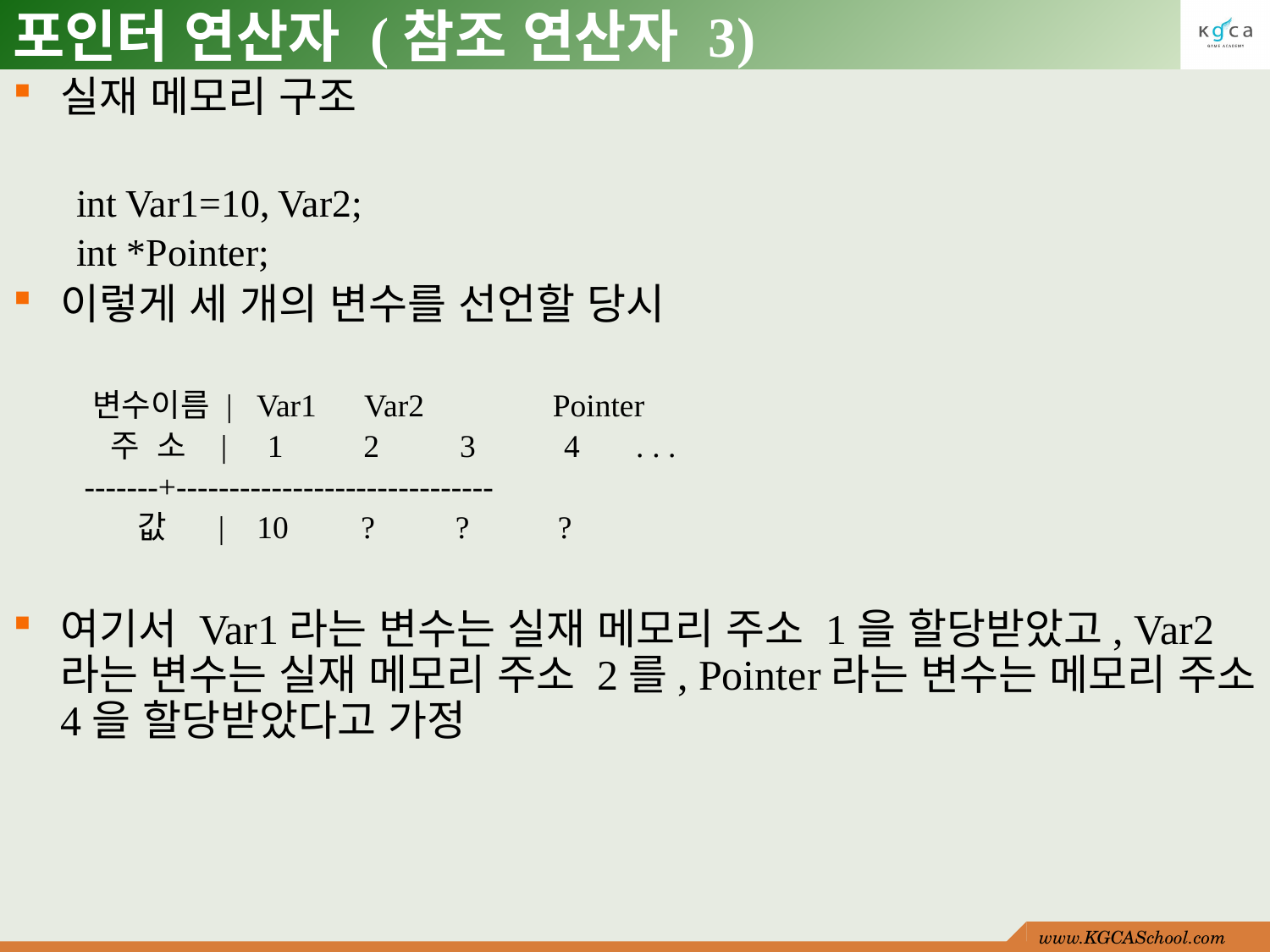

# 포인터 연산자 (참조 연산자 3)
실재 메모리 구조

int Var1=10, Var2;
int *Pointer;
이렇게 세 개의 변수를 선언할 당시

 변수이름 |   Var1      Var2                Pointer
   주  소   |     1          2          3           4       . . .
 -------+------------------------------
      값     |    10         ?          ?           ?

여기서 Var1라는 변수는 실재 메모리 주소 1을 할당받았고, Var2라는 변수는 실재 메모리 주소 2를, Pointer라는 변수는 메모리 주소 4을 할당받았다고 가정